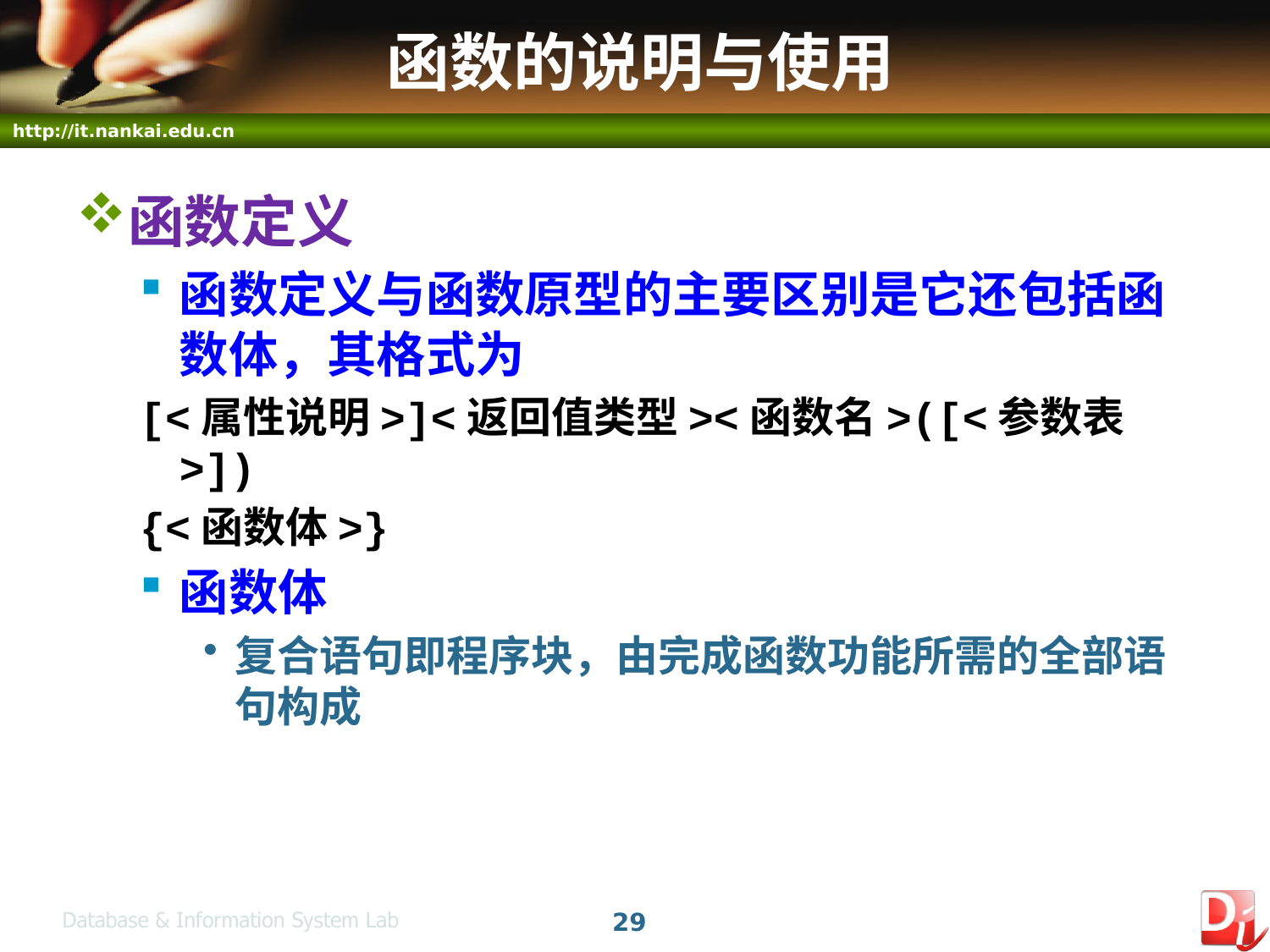

# 函数的说明与使用
函数定义
函数定义与函数原型的主要区别是它还包括函数体，其格式为
[<属性说明>]<返回值类型><函数名>([<参数表>])
{<函数体>}
函数体
复合语句即程序块，由完成函数功能所需的全部语句构成

29
Database & Information System Lab